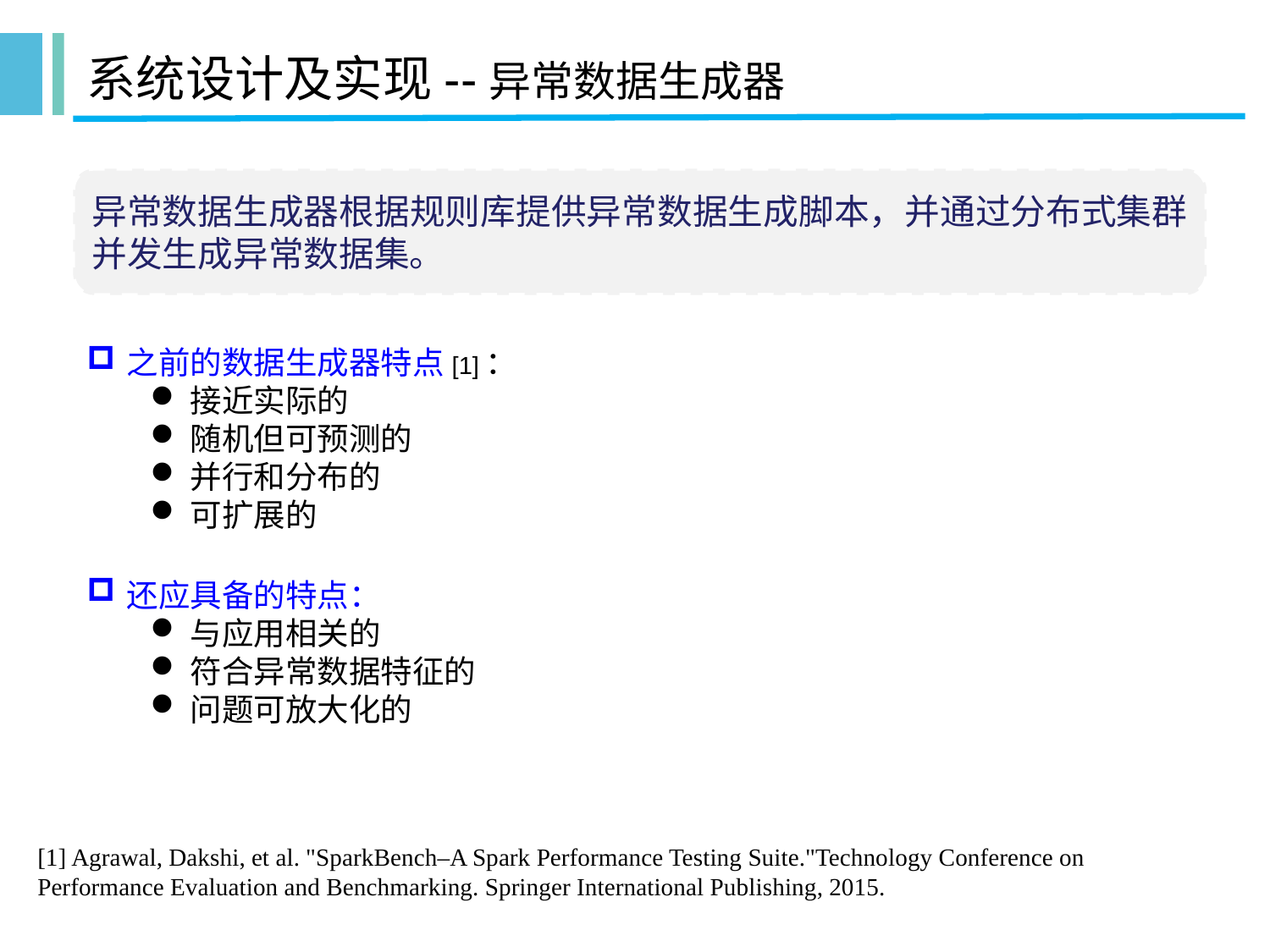

# 系统设计及实现--异常数据生成器
异常数据生成器根据规则库提供异常数据生成脚本，并通过分布式集群并发生成异常数据集。
之前的数据生成器特点[1]：
接近实际的
随机但可预测的
并行和分布的
可扩展的
还应具备的特点：
与应用相关的
符合异常数据特征的
问题可放大化的
[1] Agrawal, Dakshi, et al. "SparkBench–A Spark Performance Testing Suite."Technology Conference on Performance Evaluation and Benchmarking. Springer International Publishing, 2015.